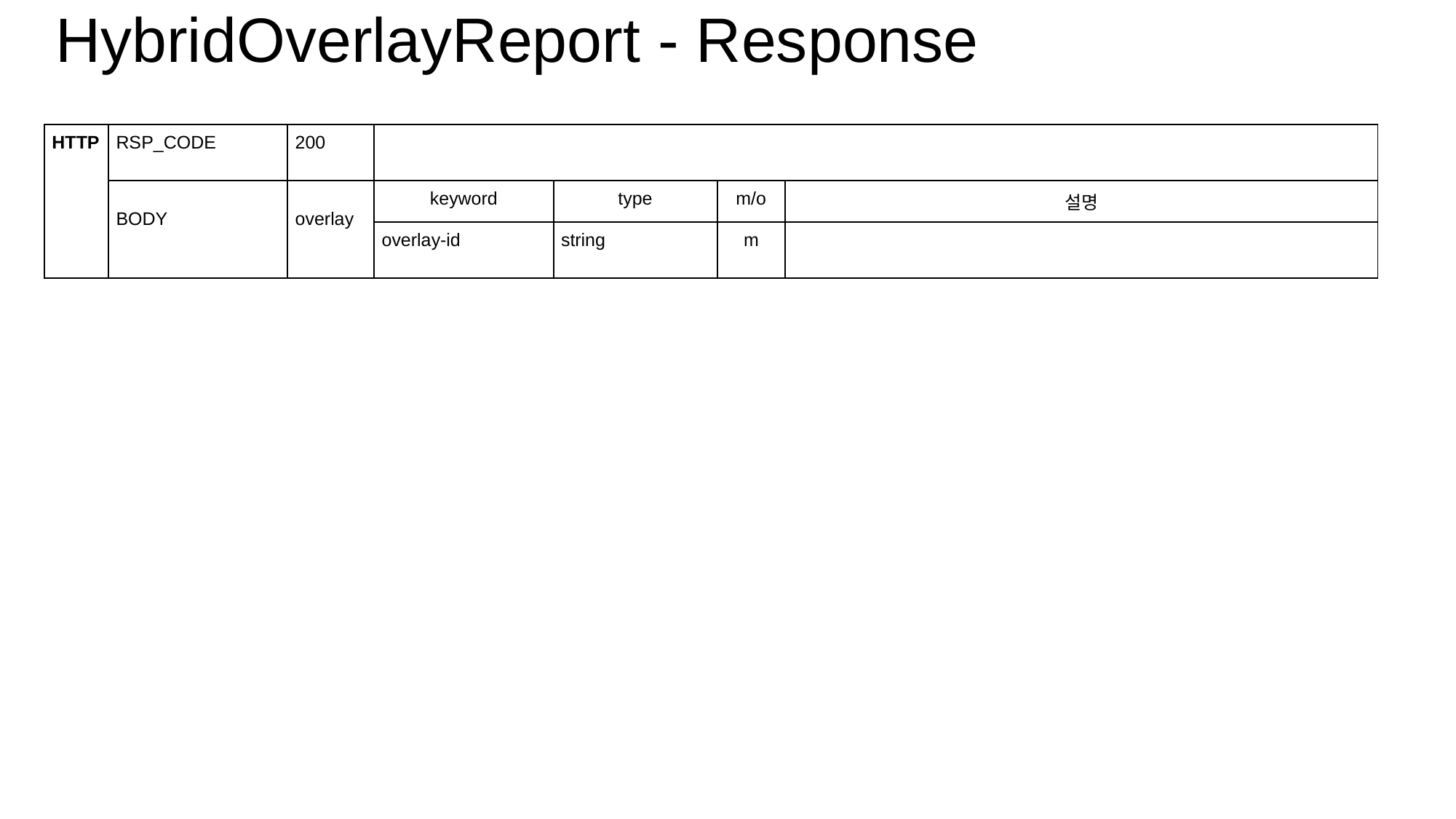

# HybridOverlayReport - Response
| HTTP | RSP\_CODE | 200 |  |  |  |  |
| --- | --- | --- | --- | --- | --- | --- |
|  | BODY | overlay | keyword | type | m/o | 설명 |
|  |  |  | overlay-id | string | m |  |